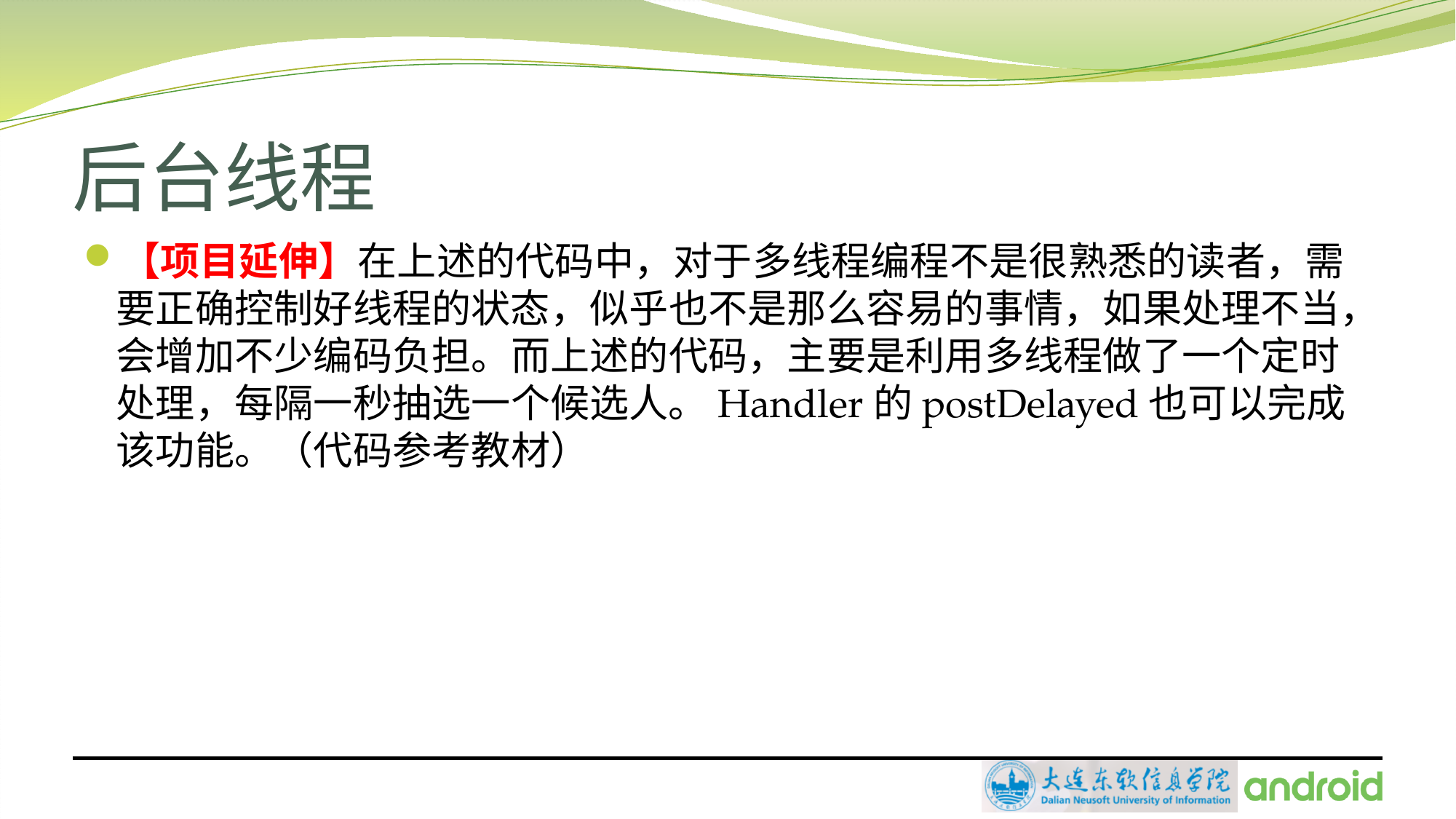

# 后台线程
【项目延伸】在上述的代码中，对于多线程编程不是很熟悉的读者，需要正确控制好线程的状态，似乎也不是那么容易的事情，如果处理不当，会增加不少编码负担。而上述的代码，主要是利用多线程做了一个定时处理，每隔一秒抽选一个候选人。Handler的postDelayed也可以完成该功能。（代码参考教材）